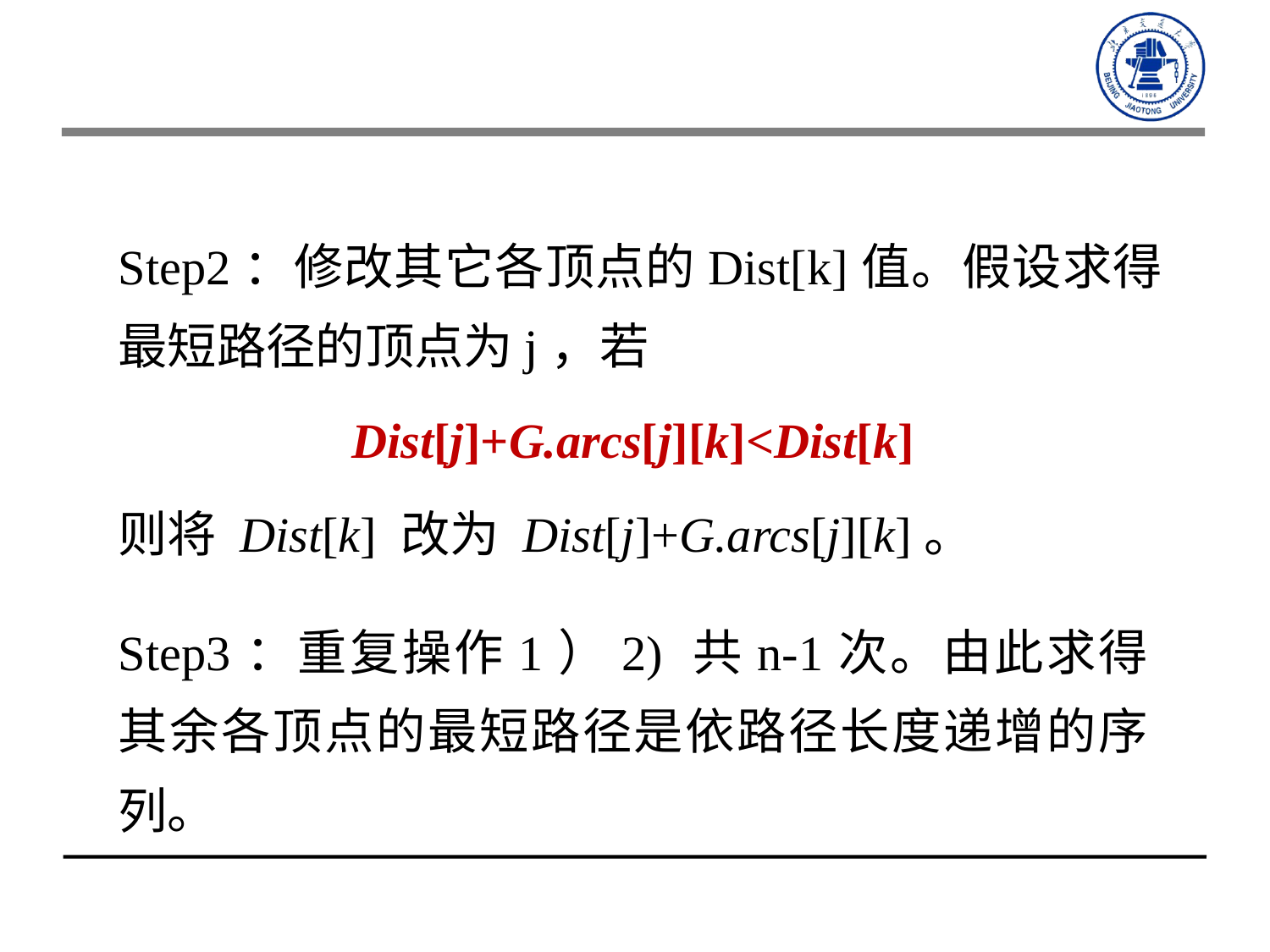

Step2：修改其它各顶点的Dist[k]值。假设求得最短路径的顶点为j，若
                   Dist[j]+G.arcs[j][k]<Dist[k]
则将 Dist[k] 改为 Dist[j]+G.arcs[j][k]。
Step3：重复操作1）2) 共n-1次。由此求得其余各顶点的最短路径是依路径长度递增的序列。